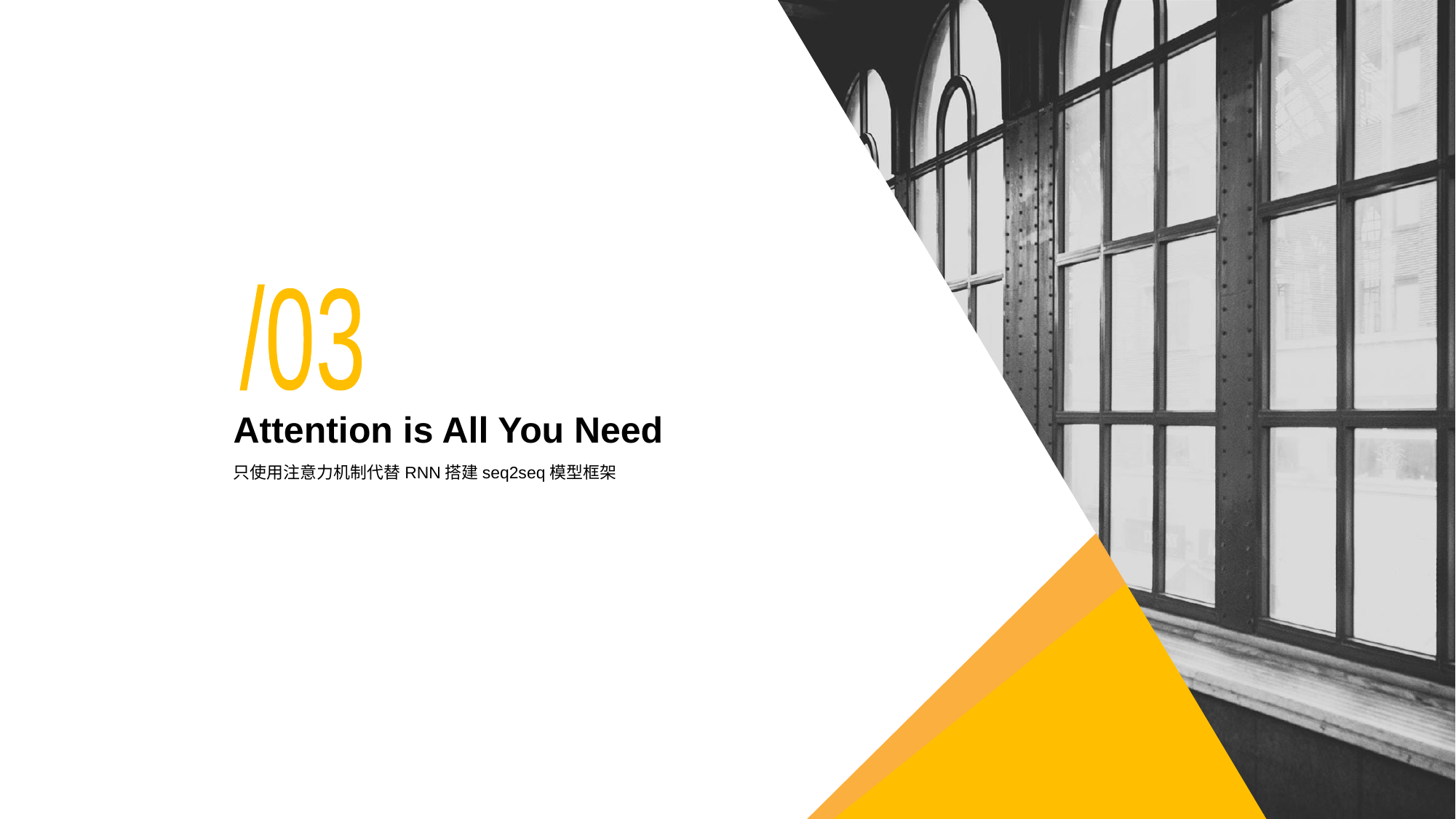

/03
# Attention is All You Need
只使用注意力机制代替RNN搭建seq2seq模型框架